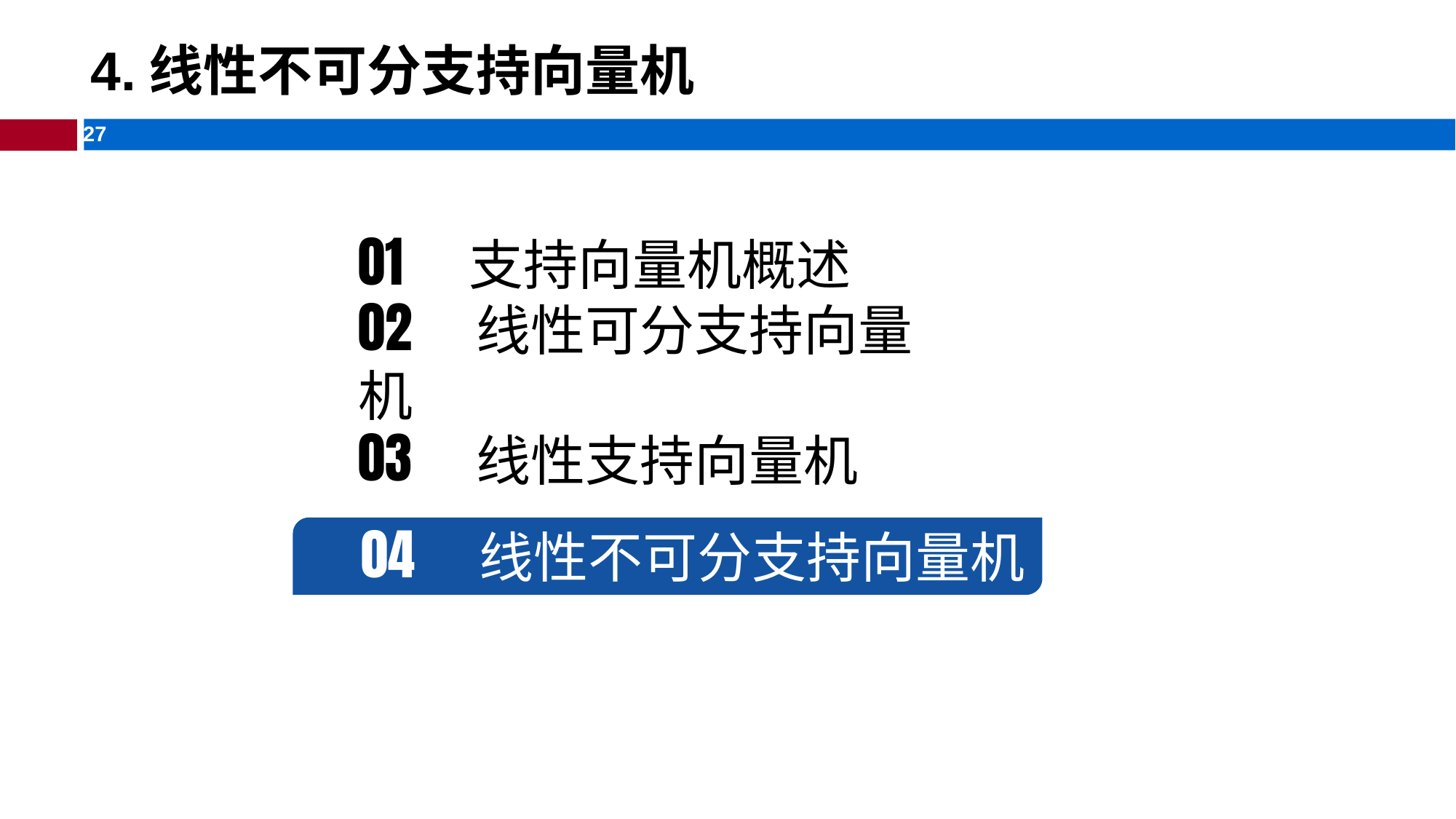

# 4.线性不可分支持向量机
01    支持向量机概述
02    线性可分支持向量机
03    线性支持向量机

04    线性不可分支持向量机